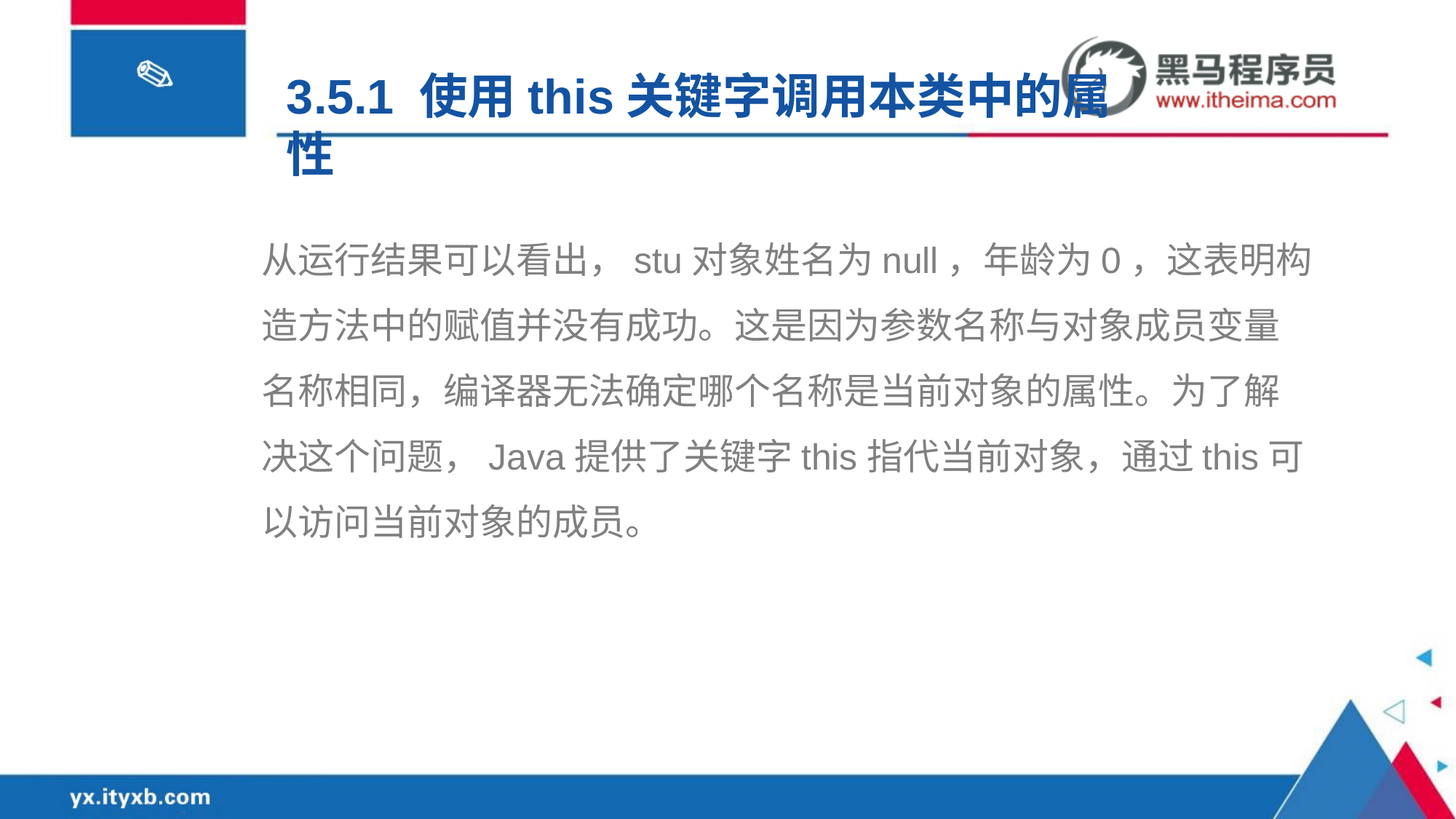

3.5.1 使用this关键字调用本类中的属性
从运行结果可以看出，stu对象姓名为null，年龄为0，这表明构造方法中的赋值并没有成功。这是因为参数名称与对象成员变量名称相同，编译器无法确定哪个名称是当前对象的属性。为了解决这个问题，Java提供了关键字this指代当前对象，通过this可以访问当前对象的成员。